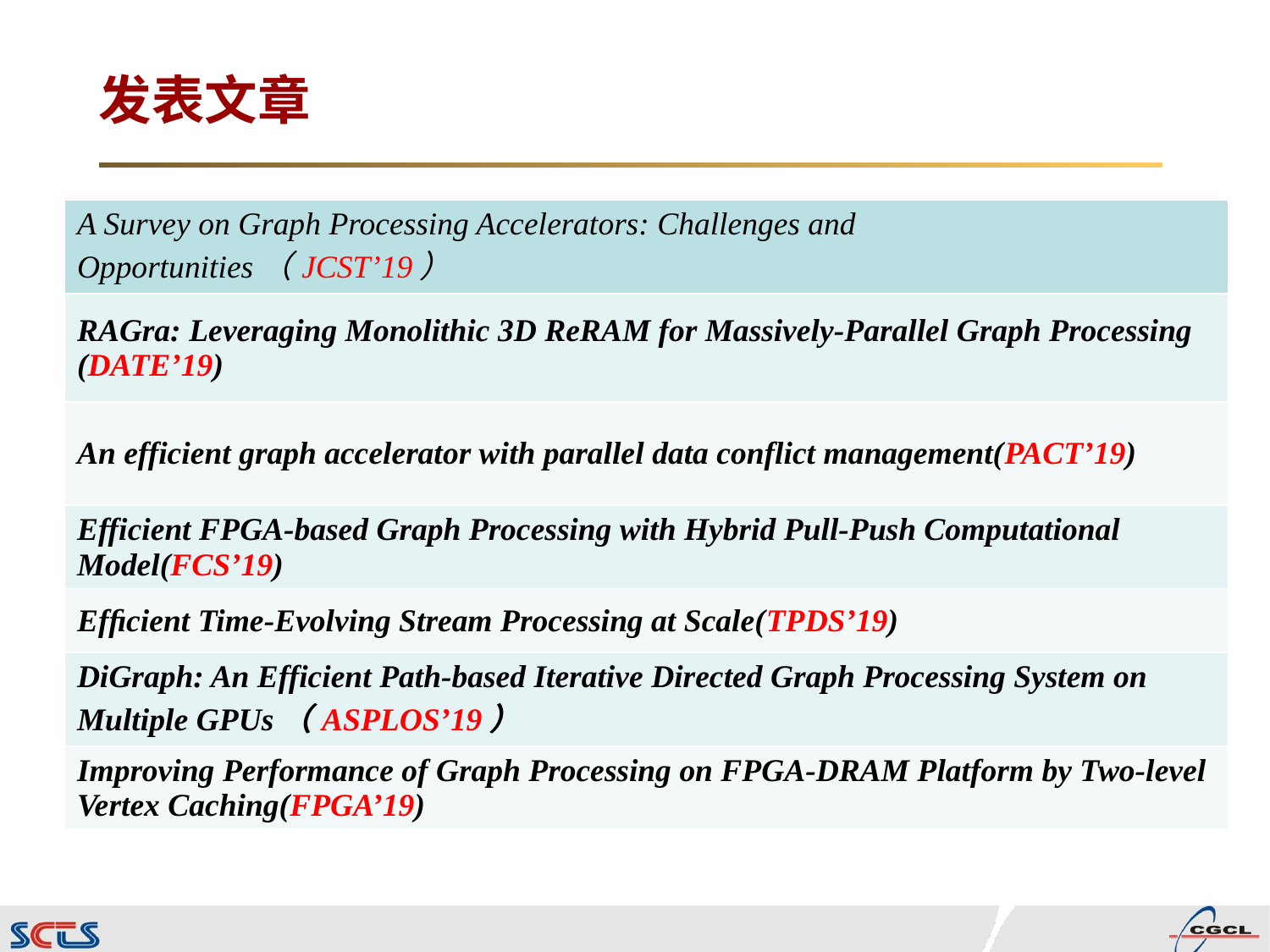

发表文章
| A Survey on Graph Processing Accelerators: Challenges and Opportunities（JCST’19） |
| --- |
| RAGra: Leveraging Monolithic 3D ReRAM for Massively-Parallel Graph Processing (DATE’19) |
| An efficient graph accelerator with parallel data conflict management(PACT’19) |
| Efficient FPGA-based Graph Processing with Hybrid Pull-Push Computational Model(FCS’19) |
| Efﬁcient Time-Evolving Stream Processing at Scale(TPDS’19) |
| DiGraph: An Efficient Path-based Iterative Directed Graph Processing System on Multiple GPUs（ASPLOS’19） |
| Improving Performance of Graph Processing on FPGA-DRAM Platform by Two-level Vertex Caching(FPGA’19) |